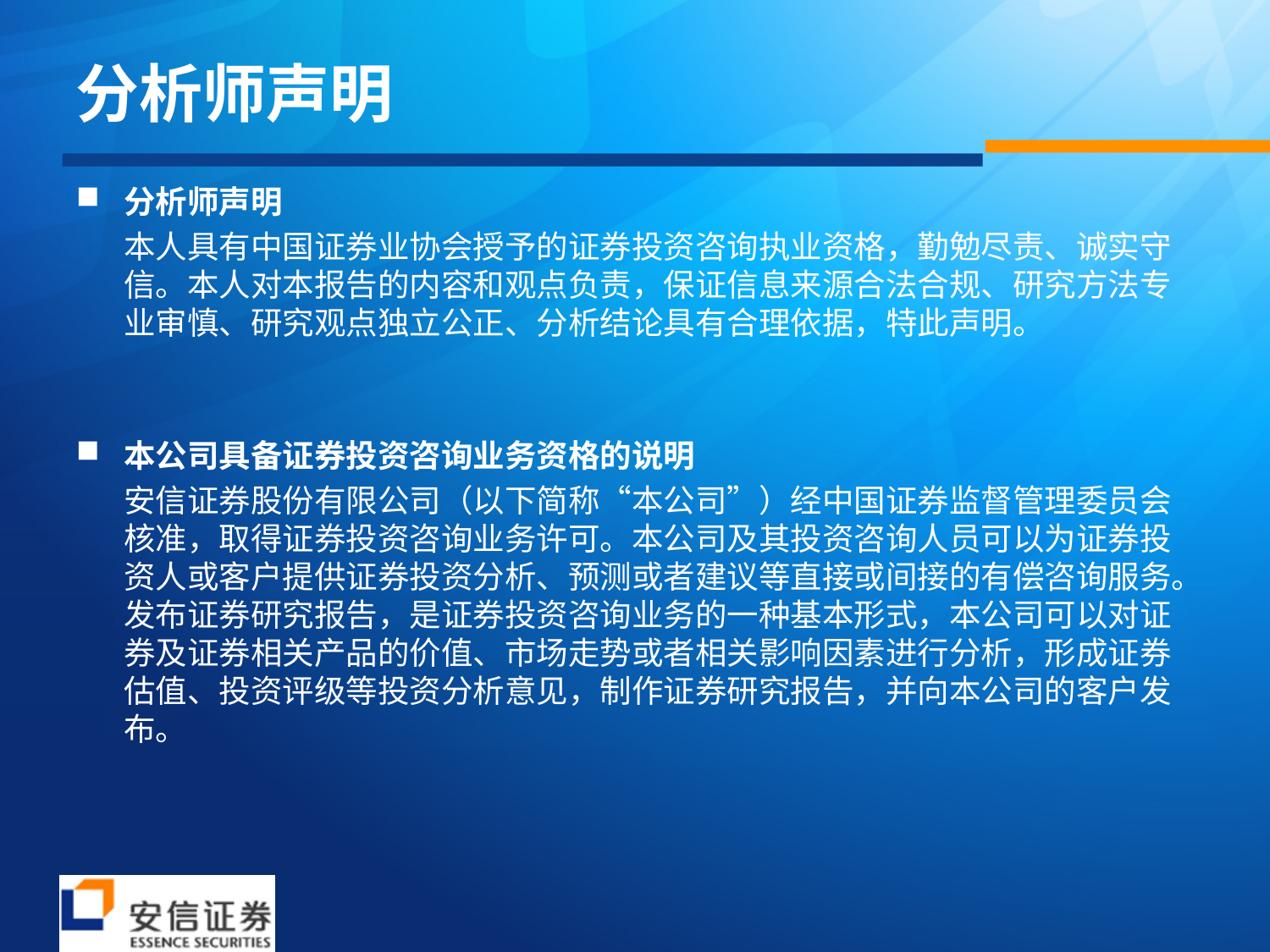

# 分析师声明
分析师声明
	本人具有中国证券业协会授予的证券投资咨询执业资格，勤勉尽责、诚实守信。本人对本报告的内容和观点负责，保证信息来源合法合规、研究方法专业审慎、研究观点独立公正、分析结论具有合理依据，特此声明。

本公司具备证券投资咨询业务资格的说明
	安信证券股份有限公司（以下简称“本公司”）经中国证券监督管理委员会核准，取得证券投资咨询业务许可。本公司及其投资咨询人员可以为证券投资人或客户提供证券投资分析、预测或者建议等直接或间接的有偿咨询服务。发布证券研究报告，是证券投资咨询业务的一种基本形式，本公司可以对证券及证券相关产品的价值、市场走势或者相关影响因素进行分析，形成证券估值、投资评级等投资分析意见，制作证券研究报告，并向本公司的客户发布。